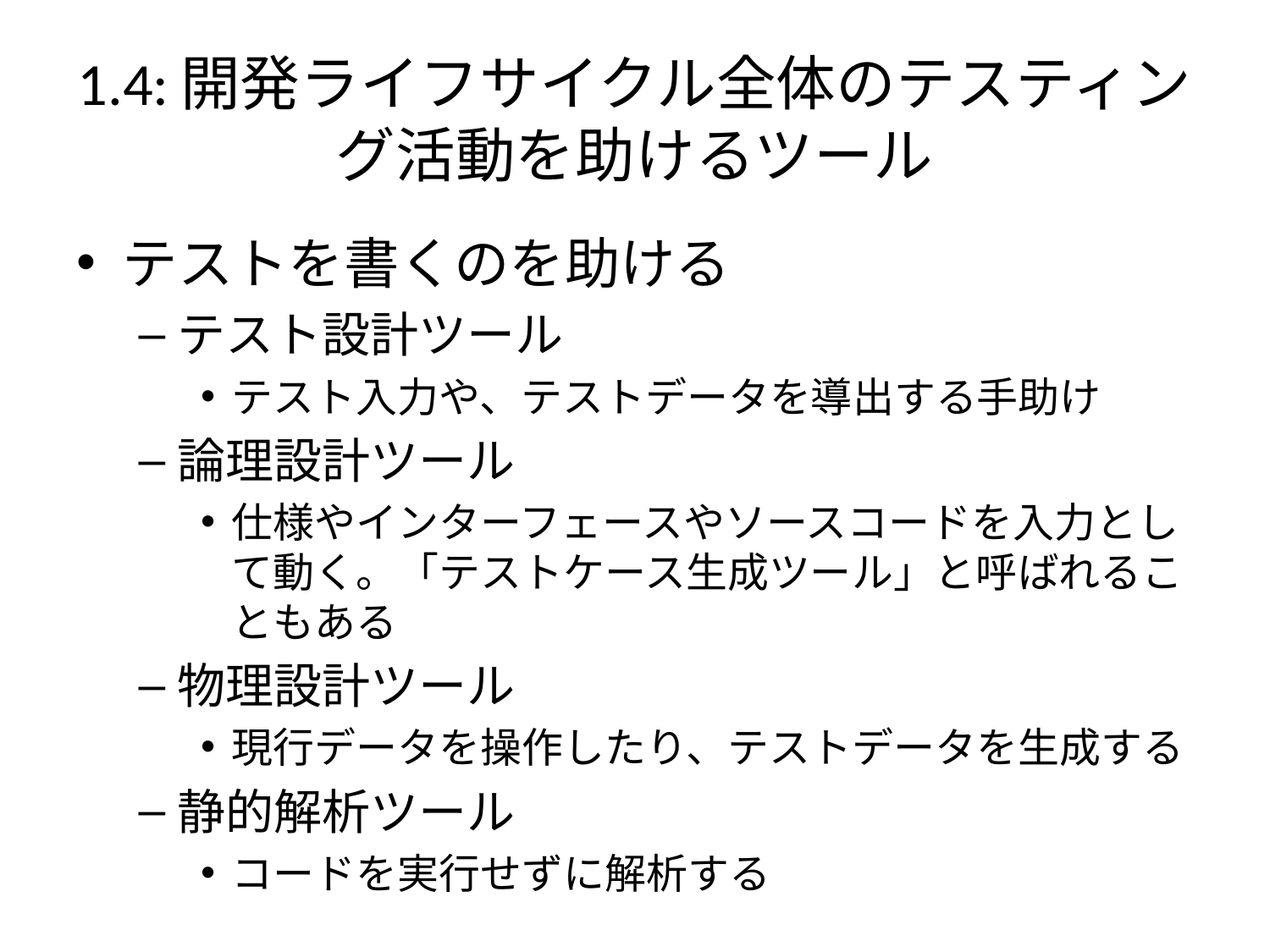

# 1.4:開発ライフサイクル全体のテスティング活動を助けるツール
テストを書くのを助ける
テスト設計ツール
テスト入力や、テストデータを導出する手助け
論理設計ツール
仕様やインターフェースやソースコードを入力として動く。「テストケース生成ツール」と呼ばれることもある
物理設計ツール
現行データを操作したり、テストデータを生成する
静的解析ツール
コードを実行せずに解析する